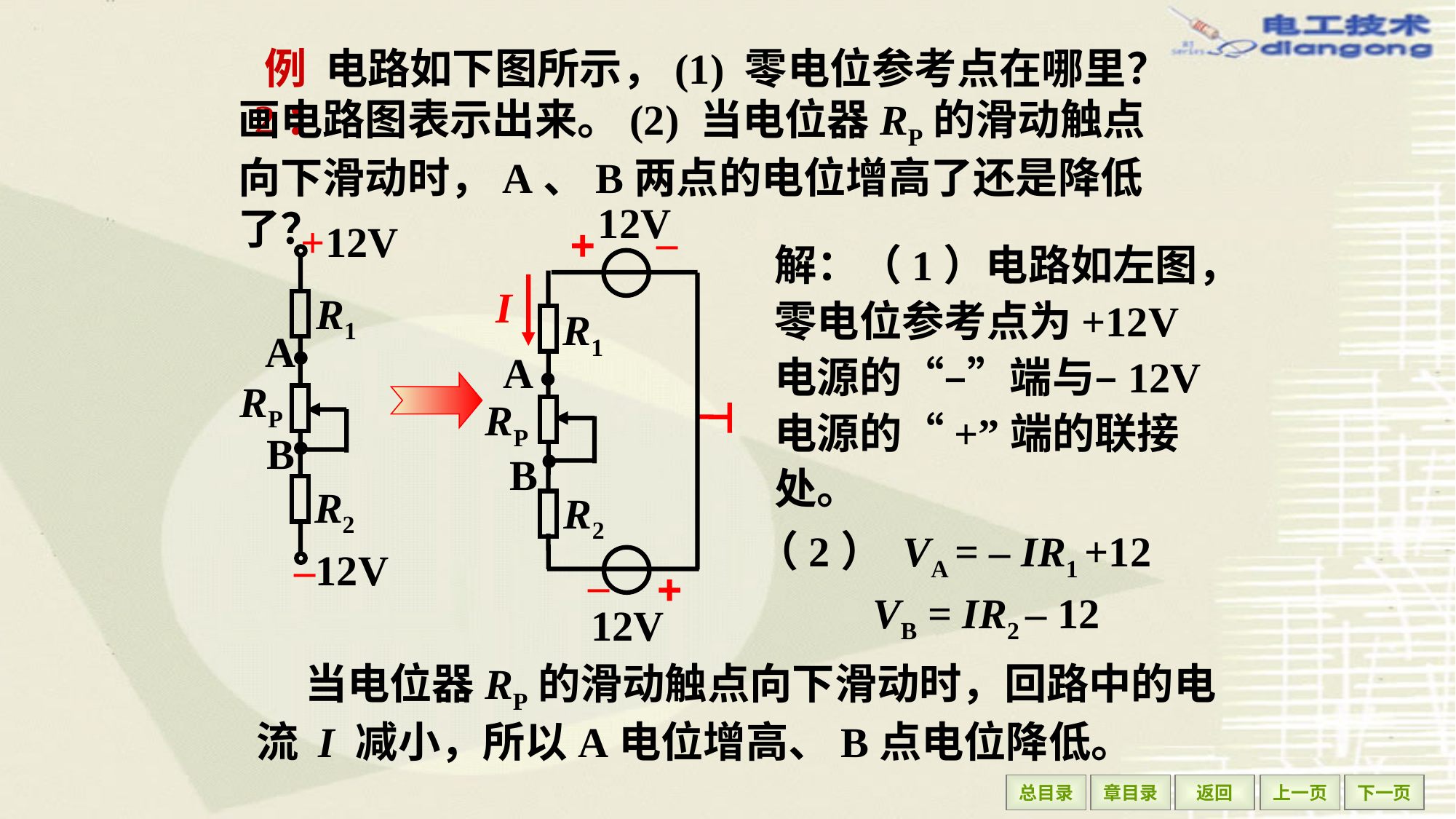

# 例2：
        电路如下图所示，(1) 零电位参考点在哪里？画电路图表示出来。(2) 当电位器RP的滑动触点向下滑动时，A、B两点的电位增高了还是降低了？
12V

+
 –

R1

A

RP

B

R2

 –
+
12V
+12V

R1

A

RP

B

R2

–12V

解：（1）电路如左图，零电位参考点为+12V电源的“–”端与–12V电源的“+”端的联接处。
I

（2） VA = – IR1 +12
           VB = IR2 – 12
    当电位器RP的滑动触点向下滑动时，回路中的电流 I 减小，所以A电位增高、B点电位降低。